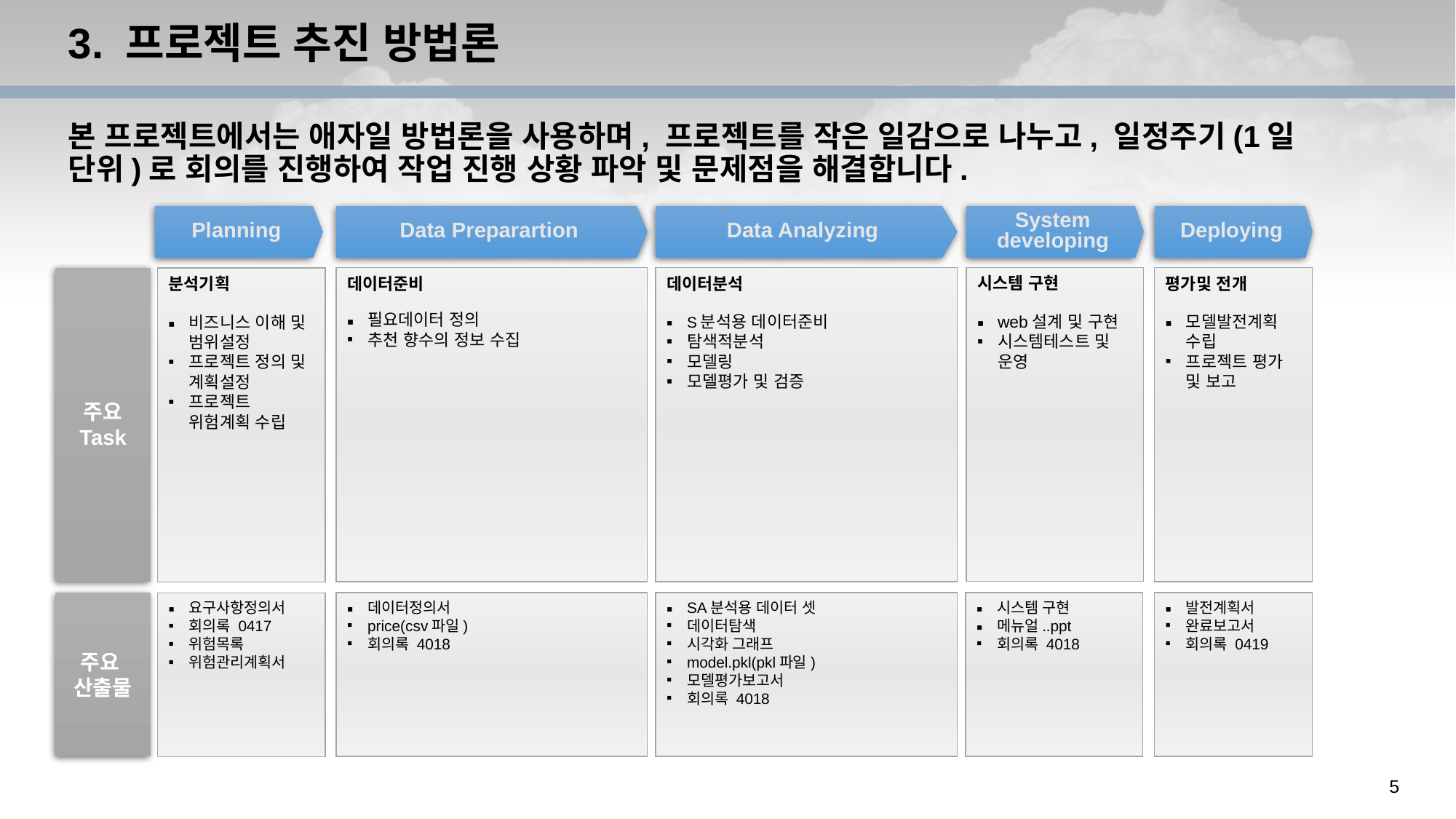

# 3. 프로젝트 추진 방법론
본 프로젝트에서는 애자일 방법론을 사용하며, 프로젝트를 작은 일감으로 나누고, 일정주기(1일 단위)로 회의를 진행하여 작업 진행 상황 파악 및 문제점을 해결합니다.
Planning
Data Preparartion
Data Analyzing
System developing
Deploying
데이터준비

필요데이터 정의
추천 향수의 정보 수집
데이터분석

S분석용 데이터준비
탐색적분석
모델링
모델평가 및 검증
평가및 전개

모델발전계획 수립
프로젝트 평가 및 보고
시스템 구현

web설계 및 구현
시스템테스트 및 운영
주요 Task
분석기획

비즈니스 이해 및 범위설정
프로젝트 정의 및 계획설정
프로젝트 위험계획 수립
데이터정의서
price(csv파일)
회의록 4018
SA분석용 데이터 셋
데이터탐색
시각화 그래프
model.pkl(pkl파일)
모델평가보고서
회의록 4018
시스템 구현
메뉴얼..ppt
회의록 4018
발전계획서
완료보고서
회의록 0419
주요
산출물
요구사항정의서
회의록 0417
위험목록
위험관리계획서